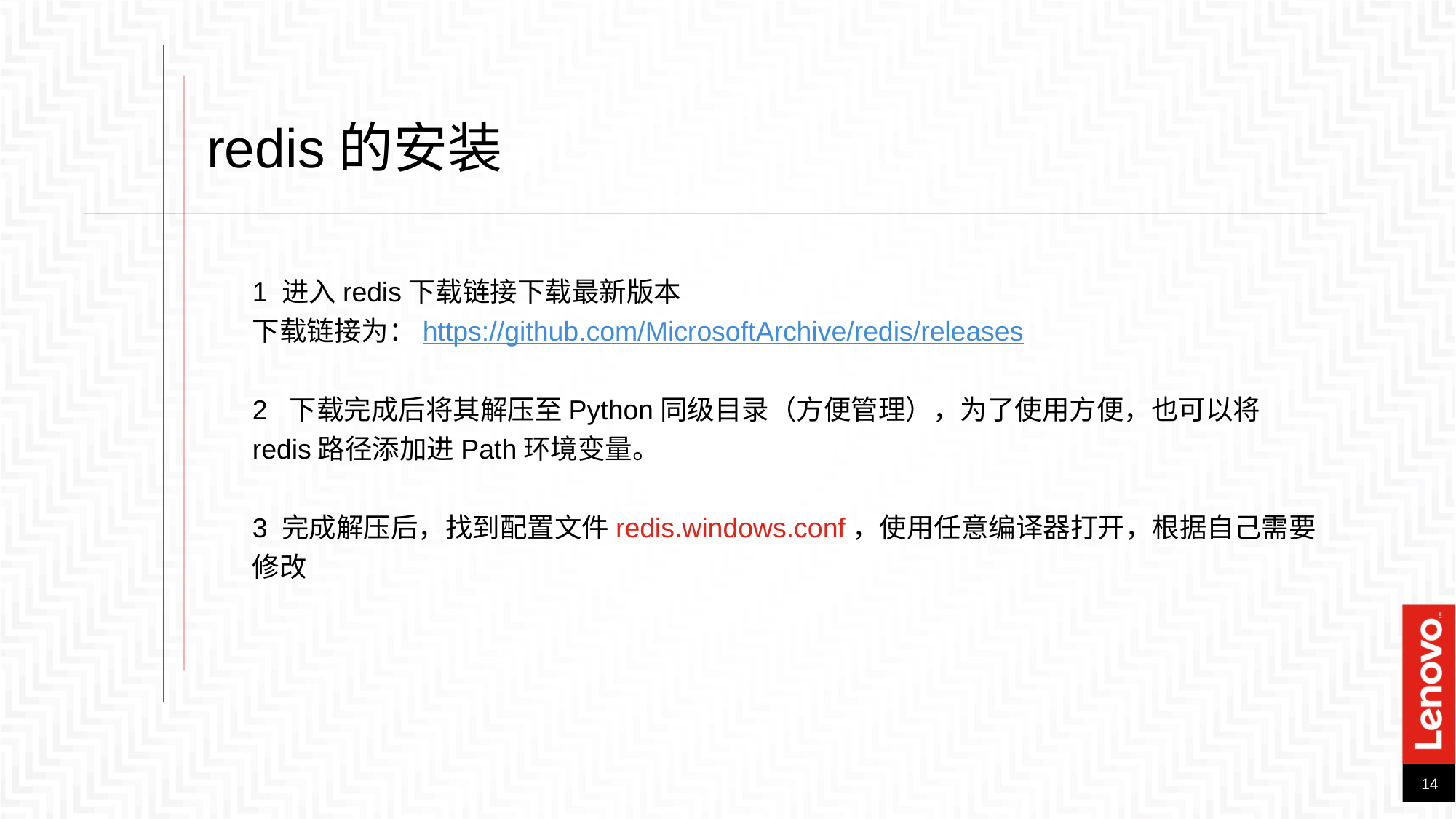

redis的安装
1 进入redis下载链接下载最新版本
下载链接为：https://github.com/MicrosoftArchive/redis/releases

2  下载完成后将其解压至Python同级目录（方便管理），为了使用方便，也可以将redis路径添加进Path环境变量。

3 完成解压后，找到配置文件redis.windows.conf，使用任意编译器打开，根据自己需要修改